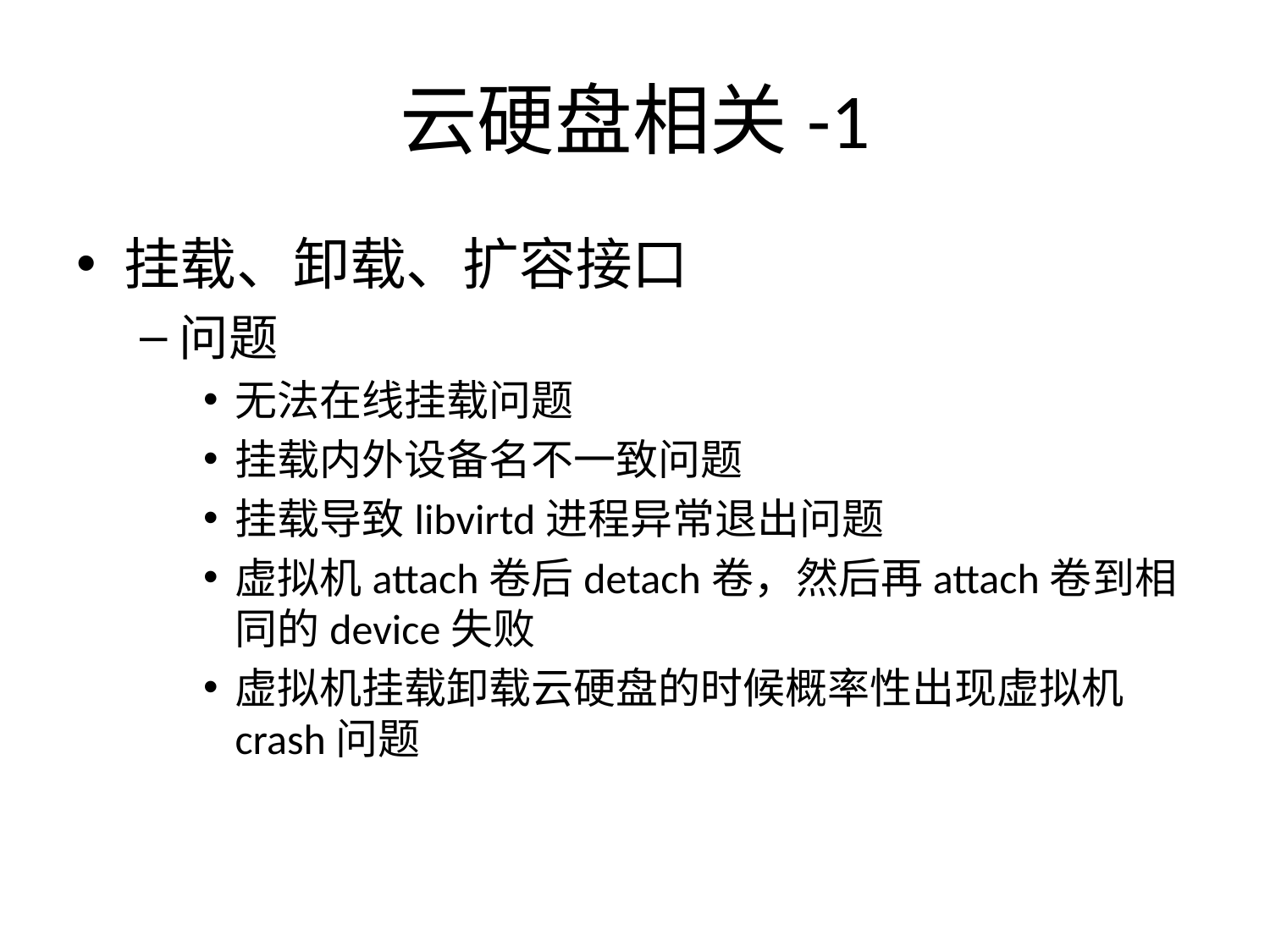

# 云硬盘相关-1
挂载、卸载、扩容接口
问题
无法在线挂载问题
挂载内外设备名不一致问题
挂载导致libvirtd进程异常退出问题
虚拟机attach卷后detach卷，然后再attach卷到相同的device失败
虚拟机挂载卸载云硬盘的时候概率性出现虚拟机crash问题